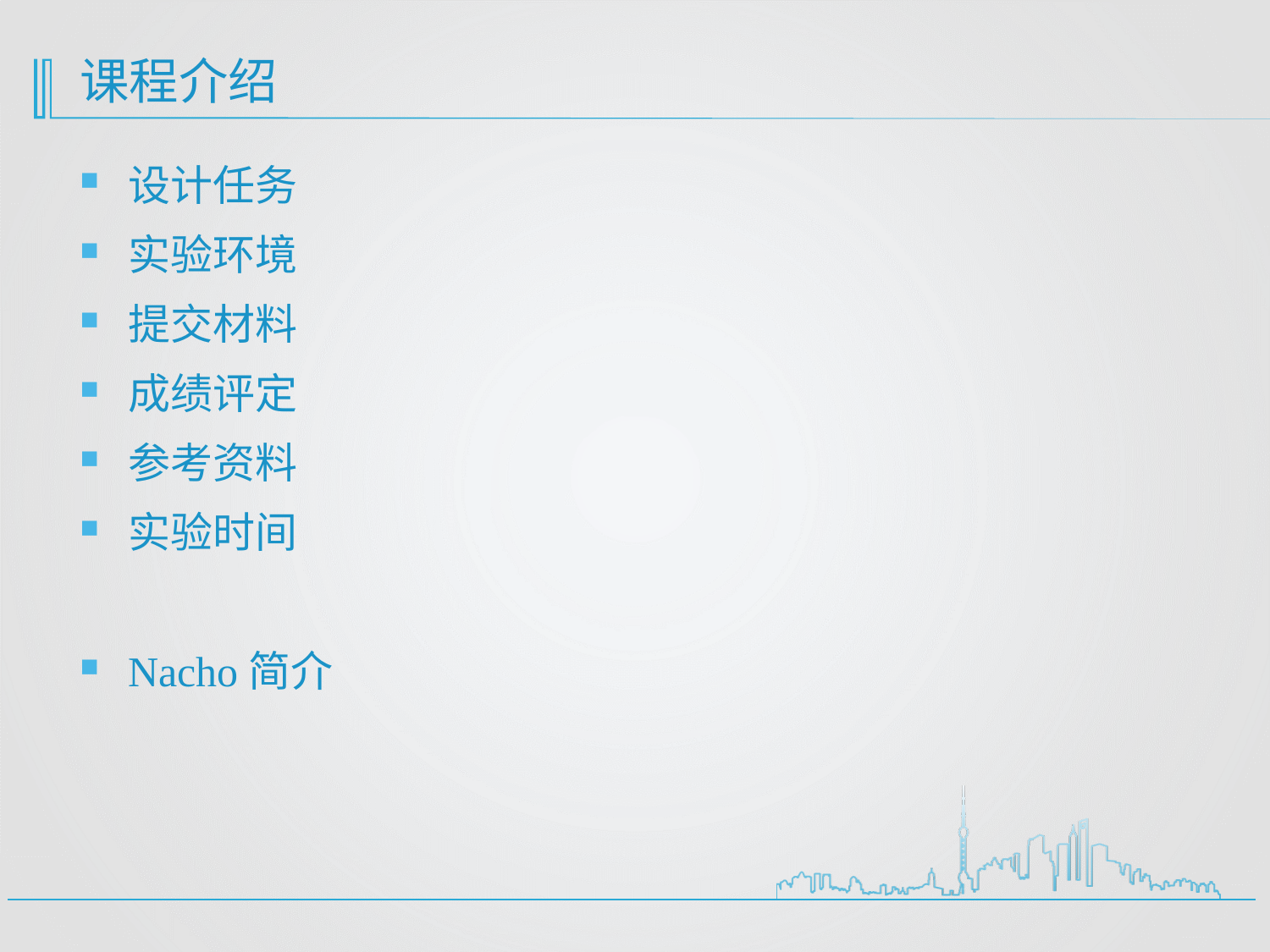

# 课程介绍
设计任务
实验环境
提交材料
成绩评定
参考资料
实验时间

Nacho简介